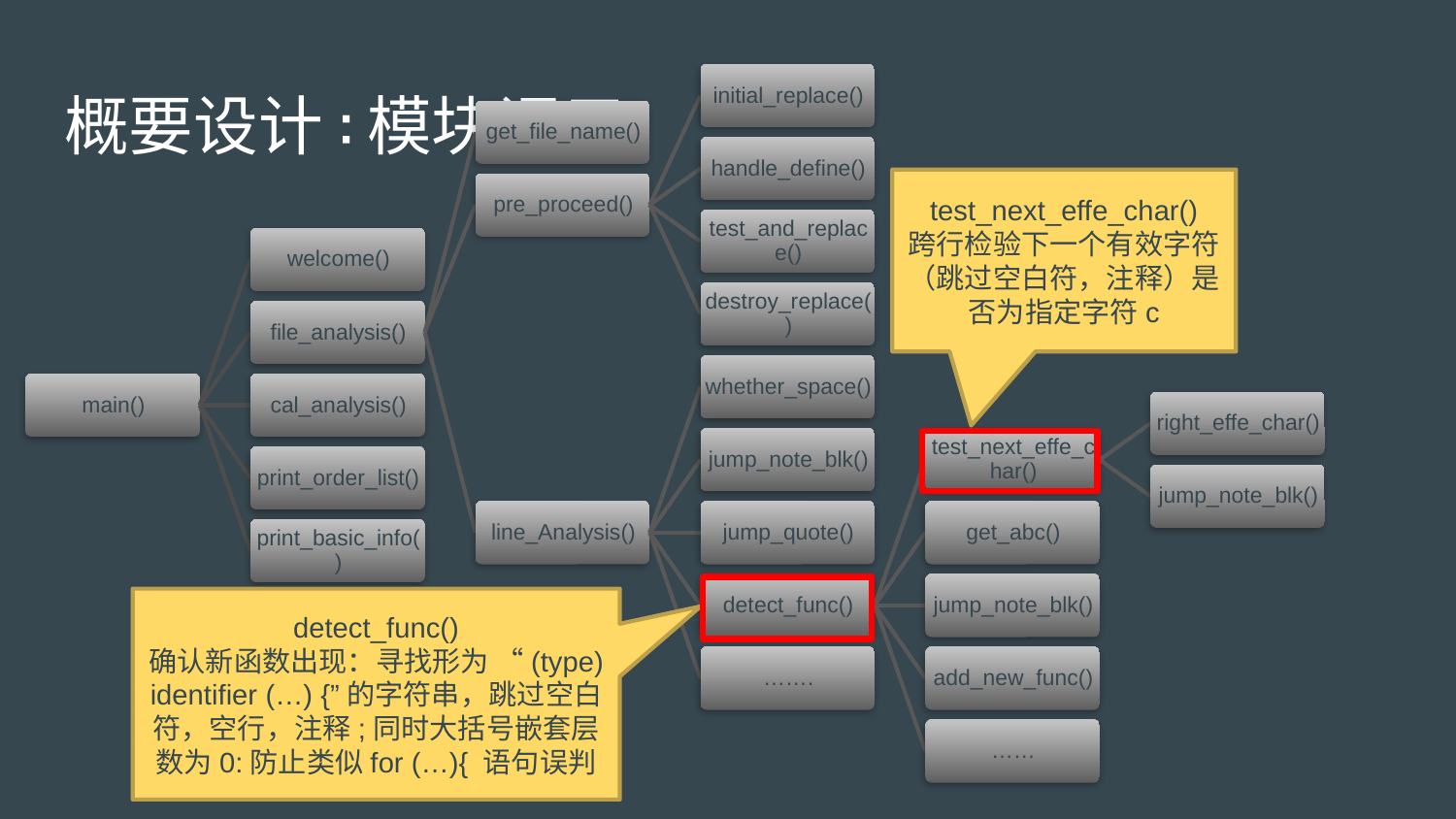

main()

welcome()

file_analysis()

get_file_name()

pre_proceed()

initial_replace()

handle_define()

test_and_replace()

destroy_replace()

line_Analysis()

whether_space()

jump_note_blk()

jump_quote()

detect_func()

test_next_effe_char()

right_effe_char()

jump_note_blk()

get_abc()

jump_note_blk()

add_new_func()

……

…….

cal_analysis()

print_order_list()

print_basic_info()
# 概要设计:模块调用
test_next_effe_char()
跨行检验下一个有效字符（跳过空白符，注释）是否为指定字符c

detect_func()
确认新函数出现：寻找形为 “(type) identifier (…) {”的字符串，跳过空白符，空行，注释;同时大括号嵌套层数为0:防止类似for (…){ 语句误判